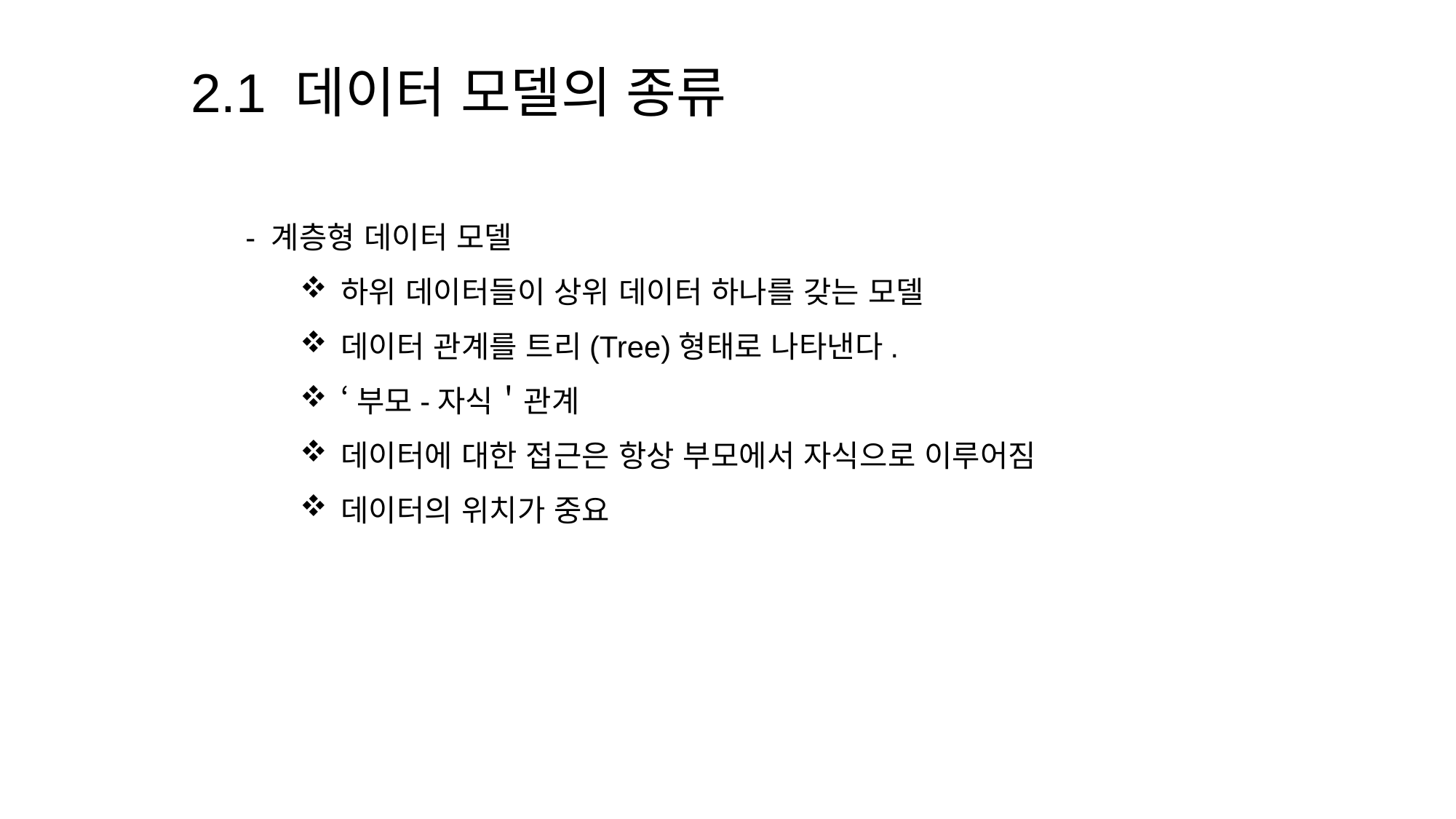

2.1 데이터 모델의 종류
- 계층형 데이터 모델
하위 데이터들이 상위 데이터 하나를 갖는 모델
데이터 관계를 트리(Tree)형태로 나타낸다.
‘부모-자식＇관계
데이터에 대한 접근은 항상 부모에서 자식으로 이루어짐
데이터의 위치가 중요